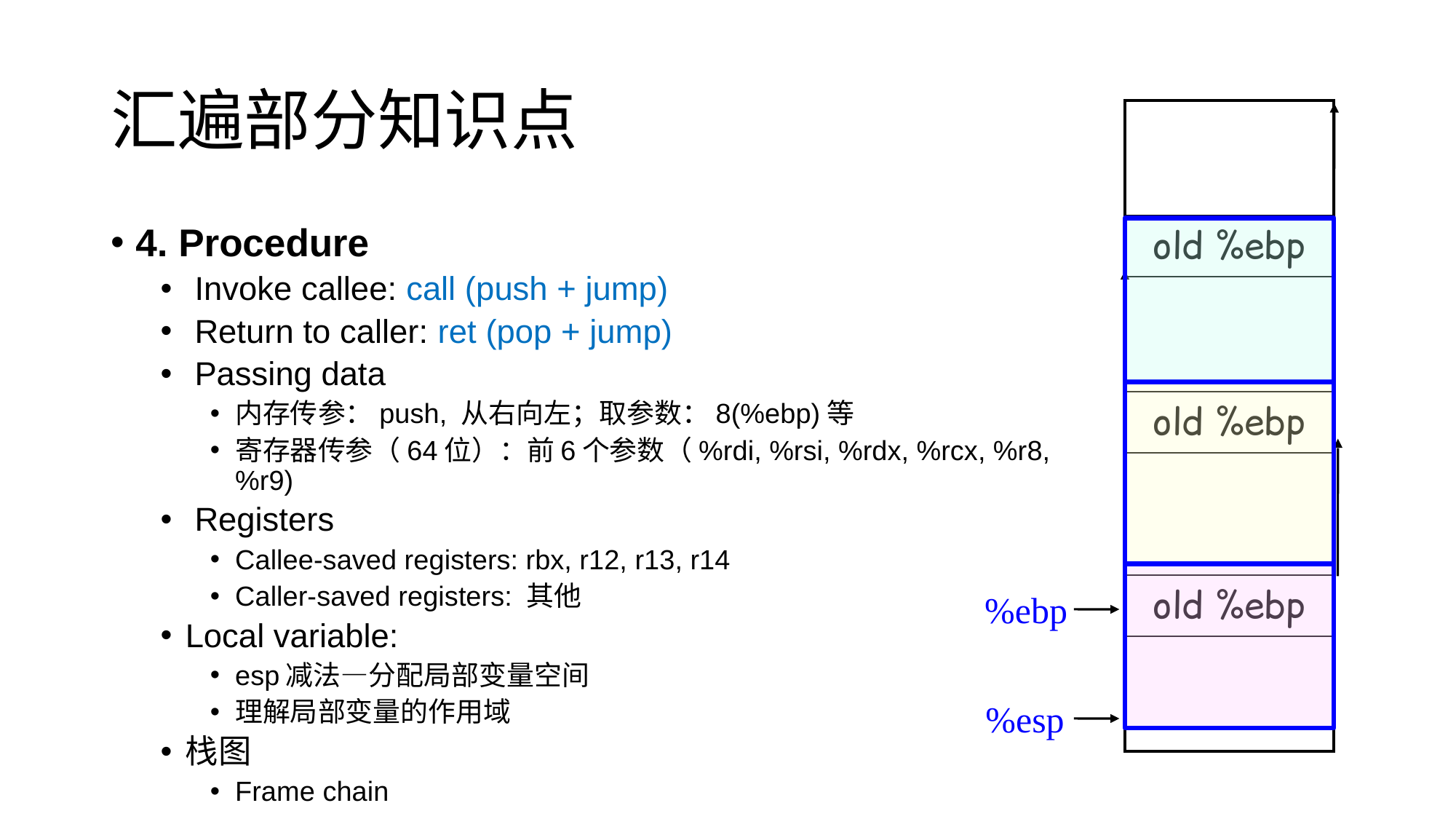

# 汇遍部分知识点
|  |
| --- |
| old %ebp |
|  |
| old %ebp |
|  |
| old %ebp |
|  |
4. Procedure
 Invoke callee: call (push + jump)
 Return to caller: ret (pop + jump)
 Passing data
内存传参：push, 从右向左；取参数：8(%ebp)等
寄存器传参（64位）：前6个参数（%rdi, %rsi, %rdx, %rcx, %r8, %r9)
 Registers
Callee-saved registers: rbx, r12, r13, r14
Caller-saved registers: 其他
Local variable:
esp减法—分配局部变量空间
理解局部变量的作用域
栈图
Frame chain

%ebp

9
%esp